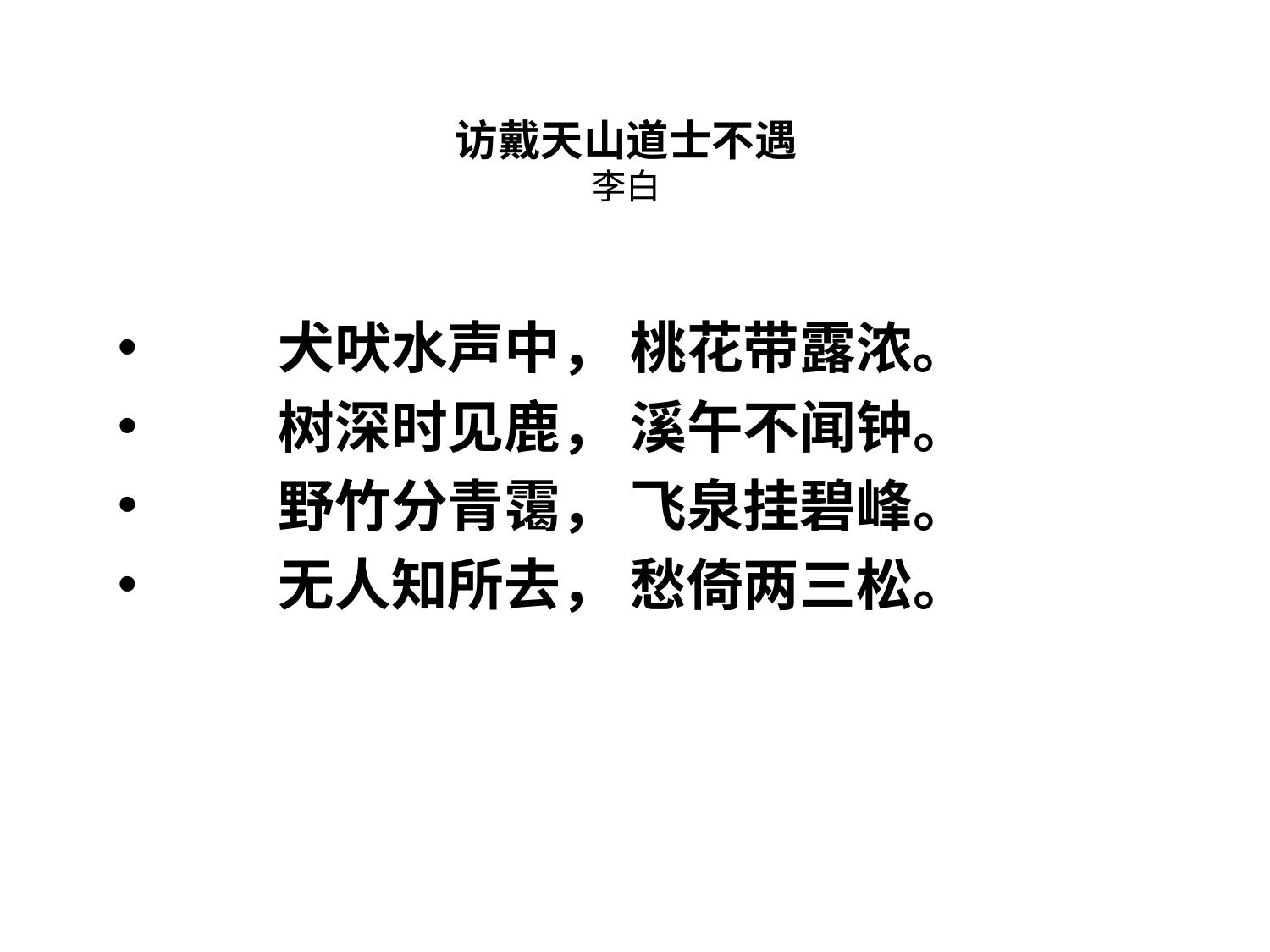

# 访戴天山道士不遇 李白
　　犬吠水声中， 桃花带露浓。
　　树深时见鹿， 溪午不闻钟。
　　野竹分青霭， 飞泉挂碧峰。
　　无人知所去， 愁倚两三松。